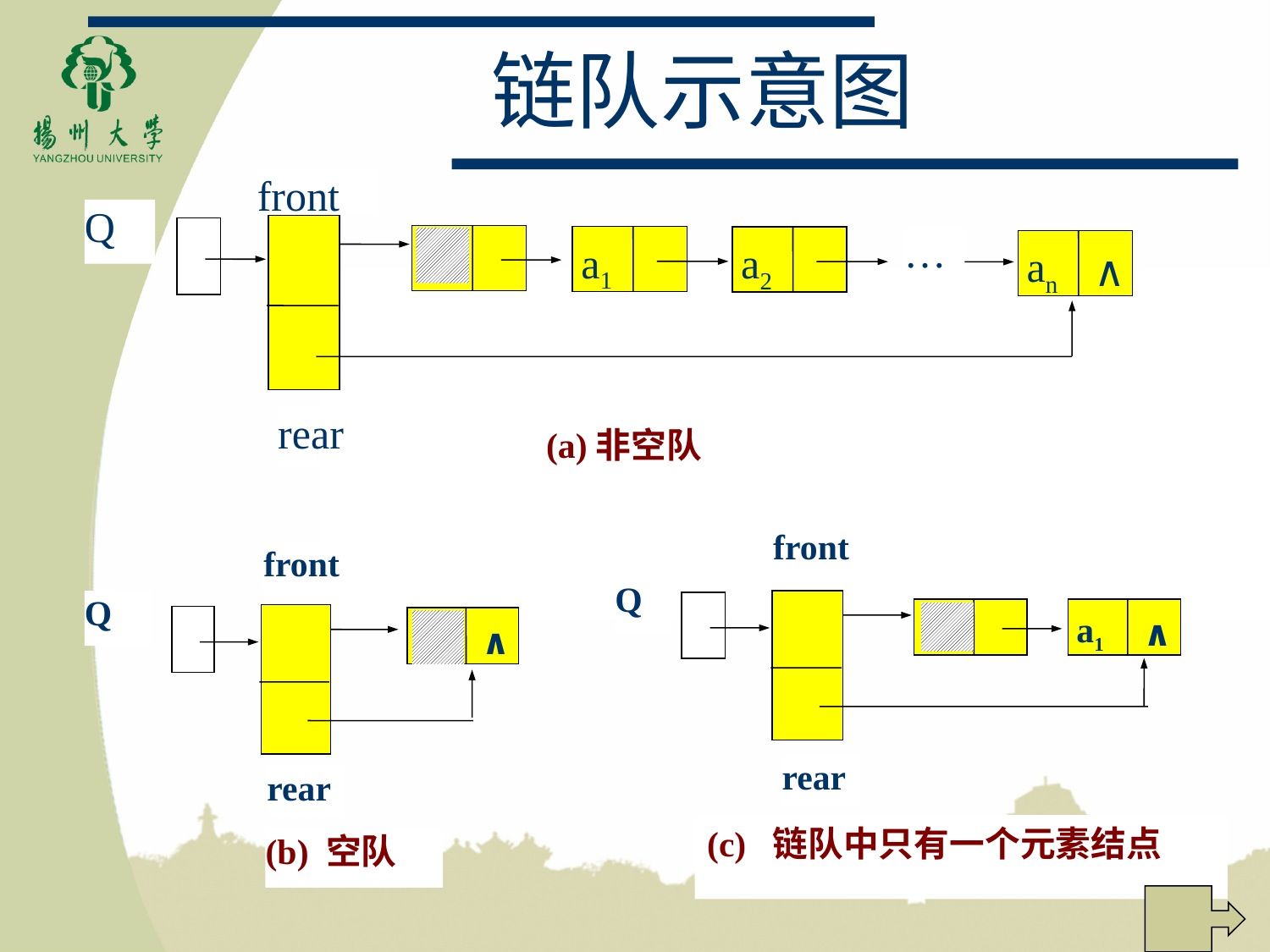

# 链队示意图
front
Q

…

a1

a2

an
∧

rear
(a)非空队
front
Q

a1
∧

rear
front
Q

∧

rear
(c)  链队中只有一个元素结点

(b) 空队